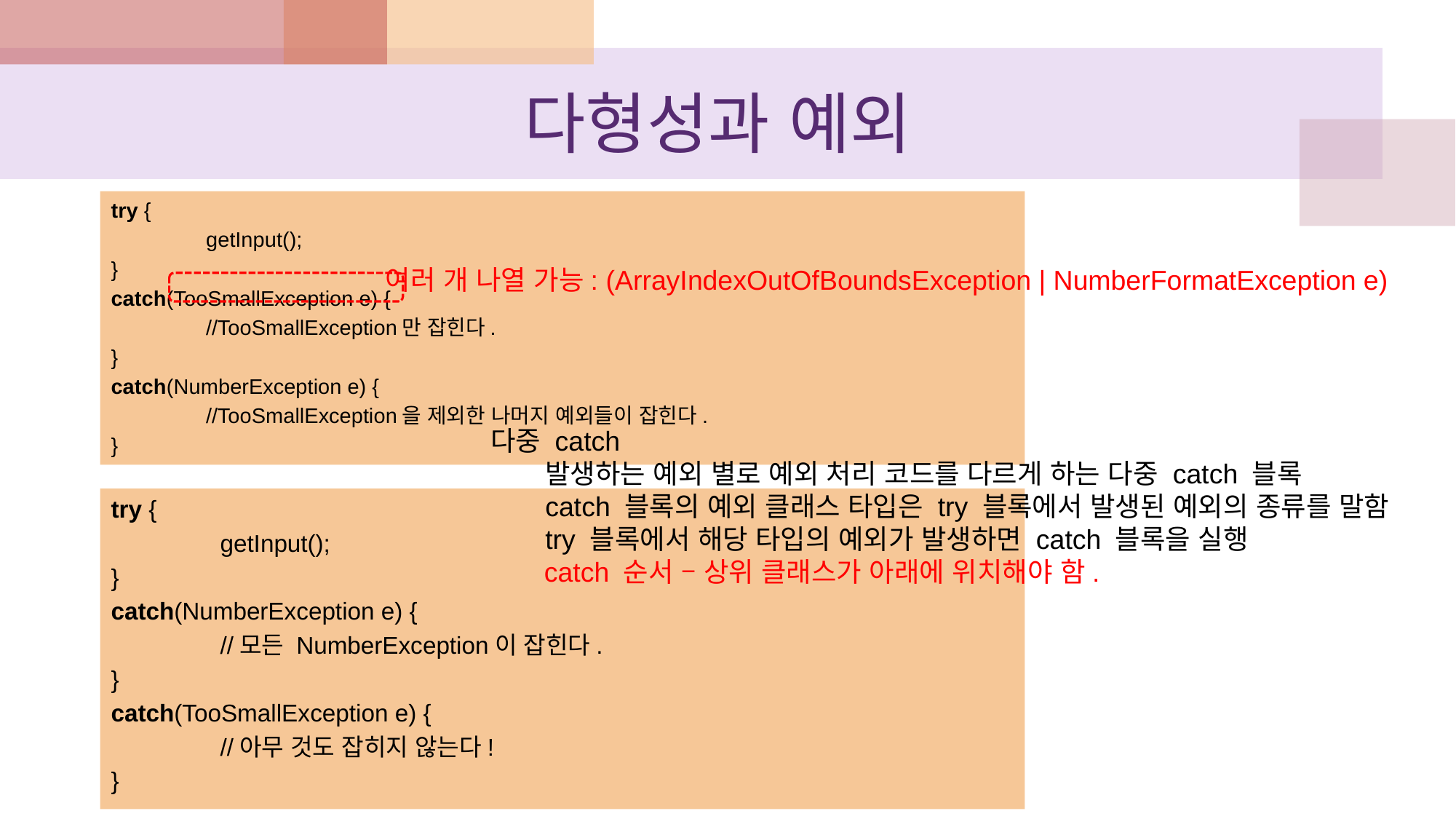

# 다형성과 예외
try {
	getInput();
}
catch(TooSmallException e) {
	//TooSmallException만 잡힌다.
}
catch(NumberException e) {
	//TooSmallException을 제외한 나머지 예외들이 잡힌다.
}
여러 개 나열 가능: (ArrayIndexOutOfBoundsException | NumberFormatException e)

다중 catch
발생하는 예외 별로 예외 처리 코드를 다르게 하는 다중 catch 블록
catch 블록의 예외 클래스 타입은 try 블록에서 발생된 예외의 종류를 말함
try 블록에서 해당 타입의 예외가 발생하면 catch 블록을 실행
       catch 순서 – 상위 클래스가 아래에 위치해야 함.
try {
	getInput();
}
catch(NumberException e) {
	//모든 NumberException이 잡힌다.
}
catch(TooSmallException e) {
	//아무 것도 잡히지 않는다!
}